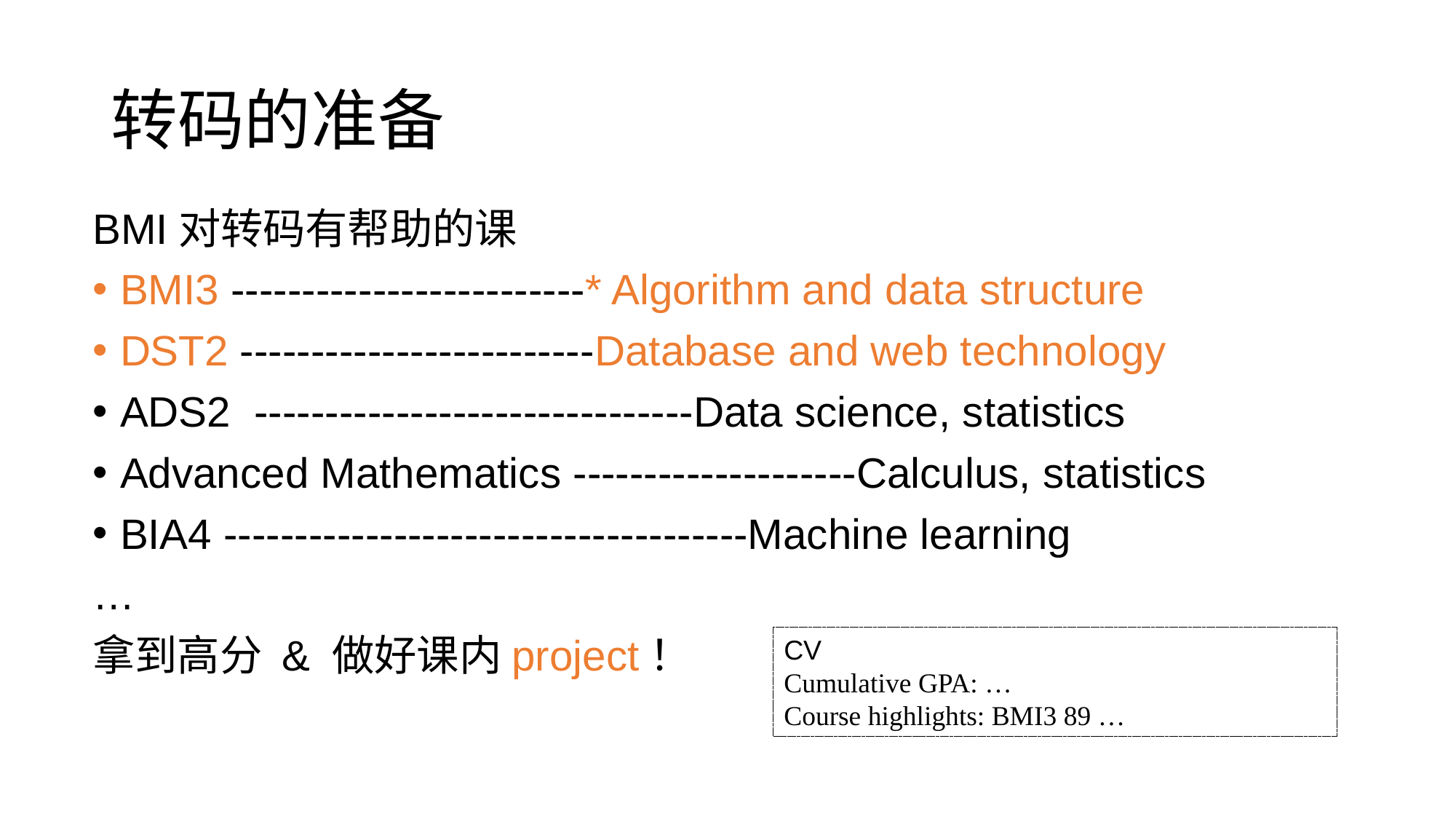

# 转码的准备
BMI对转码有帮助的课
BMI3 -------------------------* Algorithm and data structure
DST2 -------------------------Database and web technology
ADS2  -------------------------------Data science, statistics
Advanced Mathematics --------------------Calculus, statistics
BIA4 -------------------------------------Machine learning
…
拿到高分 & 做好课内project！
CV
Cumulative GPA: …
Course highlights: BMI3 89 …